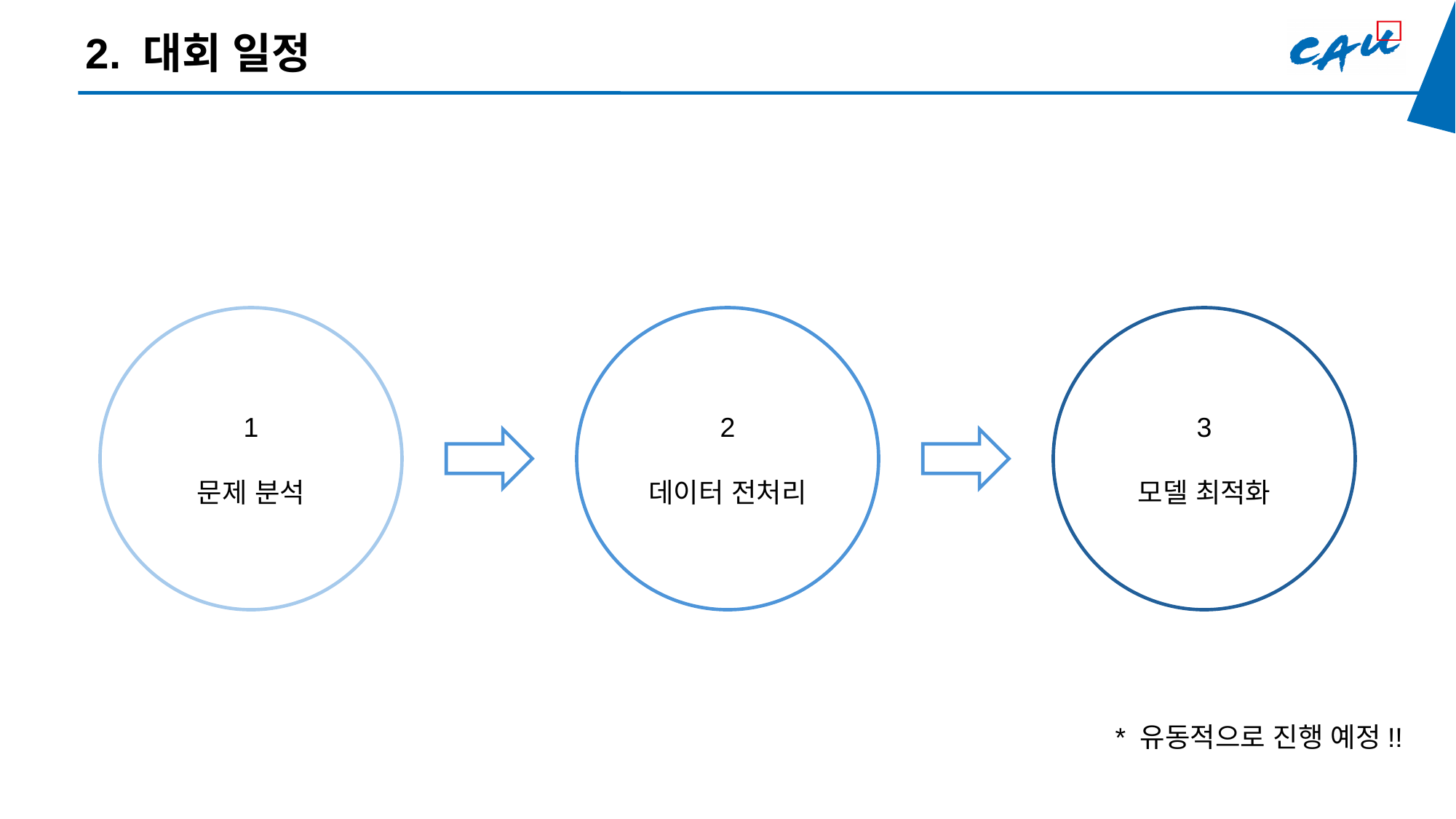

2. 대회 일정
1

문제 분석
2

데이터 전처리
3

모델 최적화

* 유동적으로 진행 예정!!